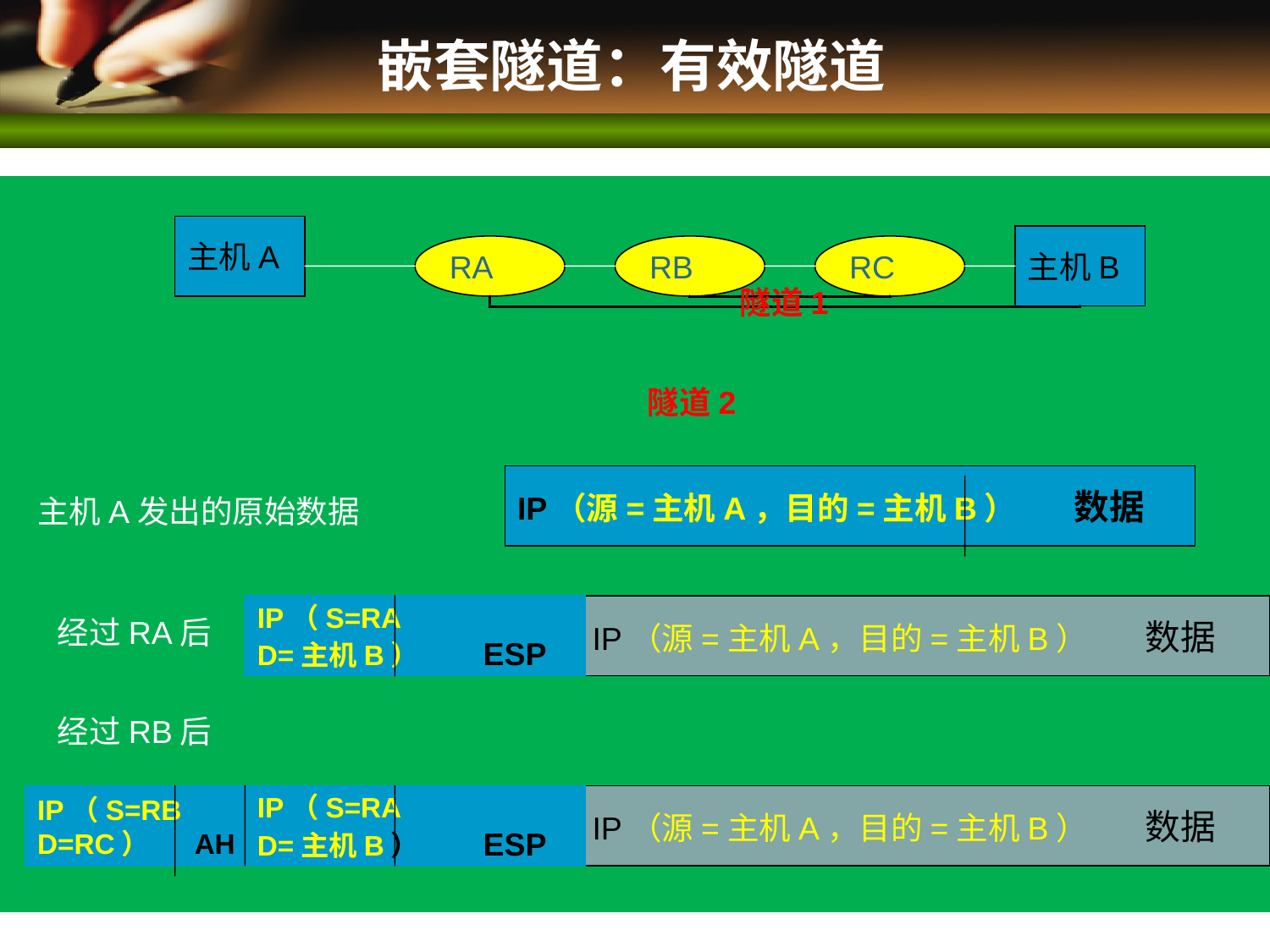

# 嵌套隧道：有效隧道

主机A
主机B
RA
RB
RC

  隧道1
隧道2
IP（源=主机A，目的=主机B）        数据

主机A发出的原始数据
IP（S=RA
D=主机B）         ESP

IP（源=主机A，目的=主机B）        数据
经过RA后
经过RB后
IP（S=RB
D=RC）      AH

IP（S=RA
D=主机B）         ESP

IP（源=主机A，目的=主机B）        数据